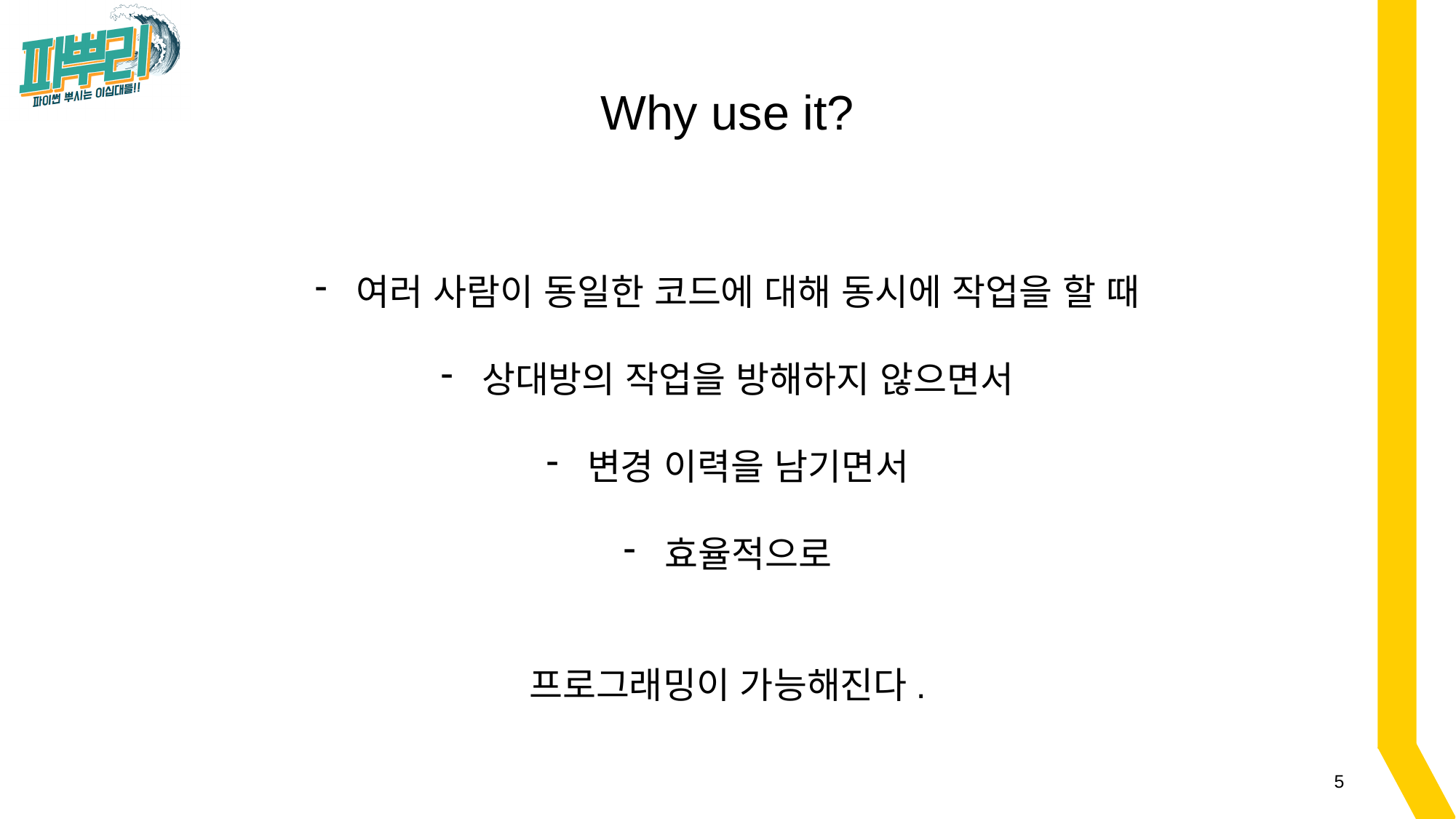

Why use it?
여러 사람이 동일한 코드에 대해 동시에 작업을 할 때

상대방의 작업을 방해하지 않으면서

변경 이력을 남기면서

효율적으로

프로그래밍이 가능해진다.
5